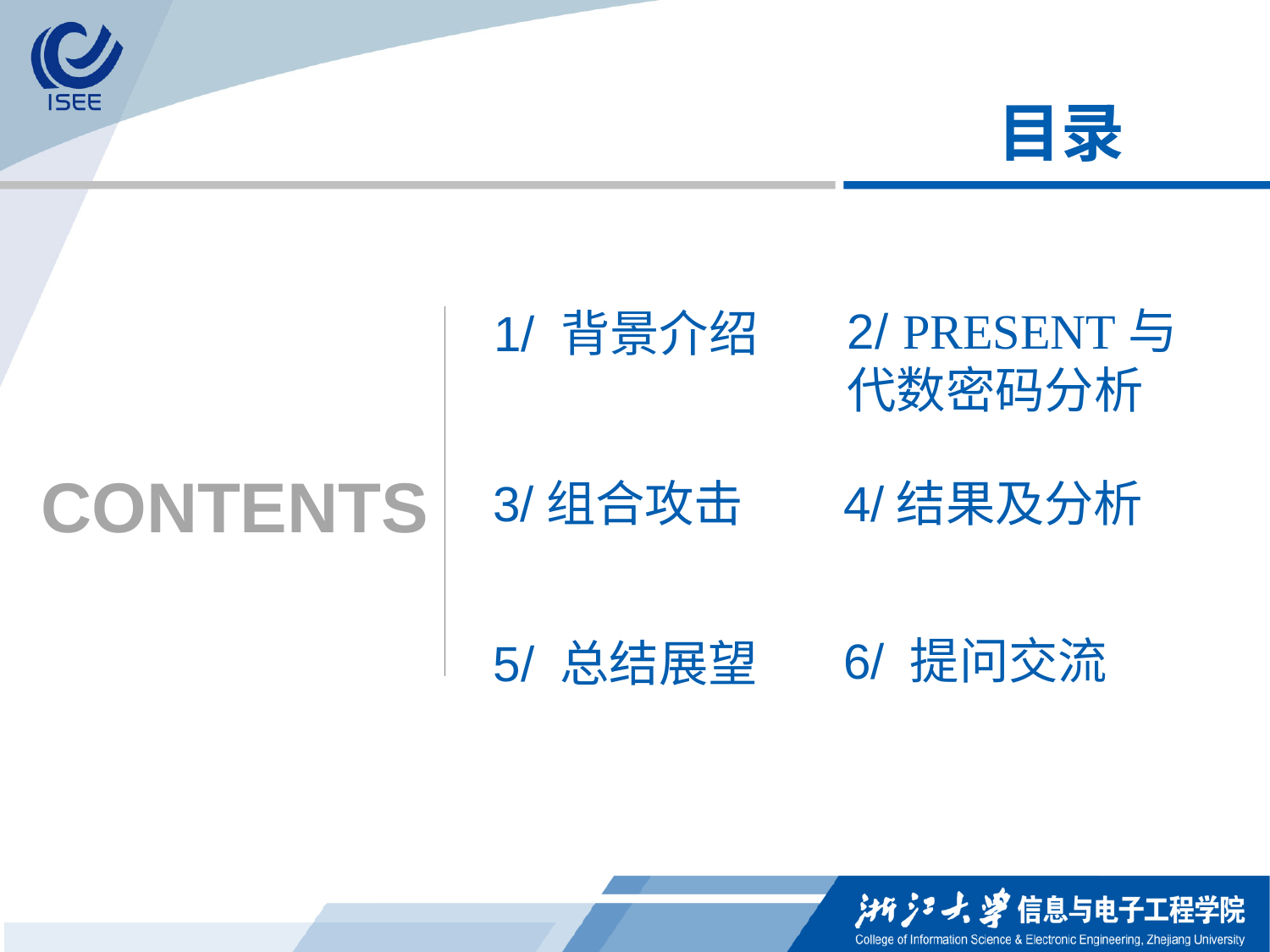

目录

2/ PRESENT与代数密码分析
1/ 背景介绍
CONTENTS
3/组合攻击
4/结果及分析
6/ 提问交流
5/ 总结展望